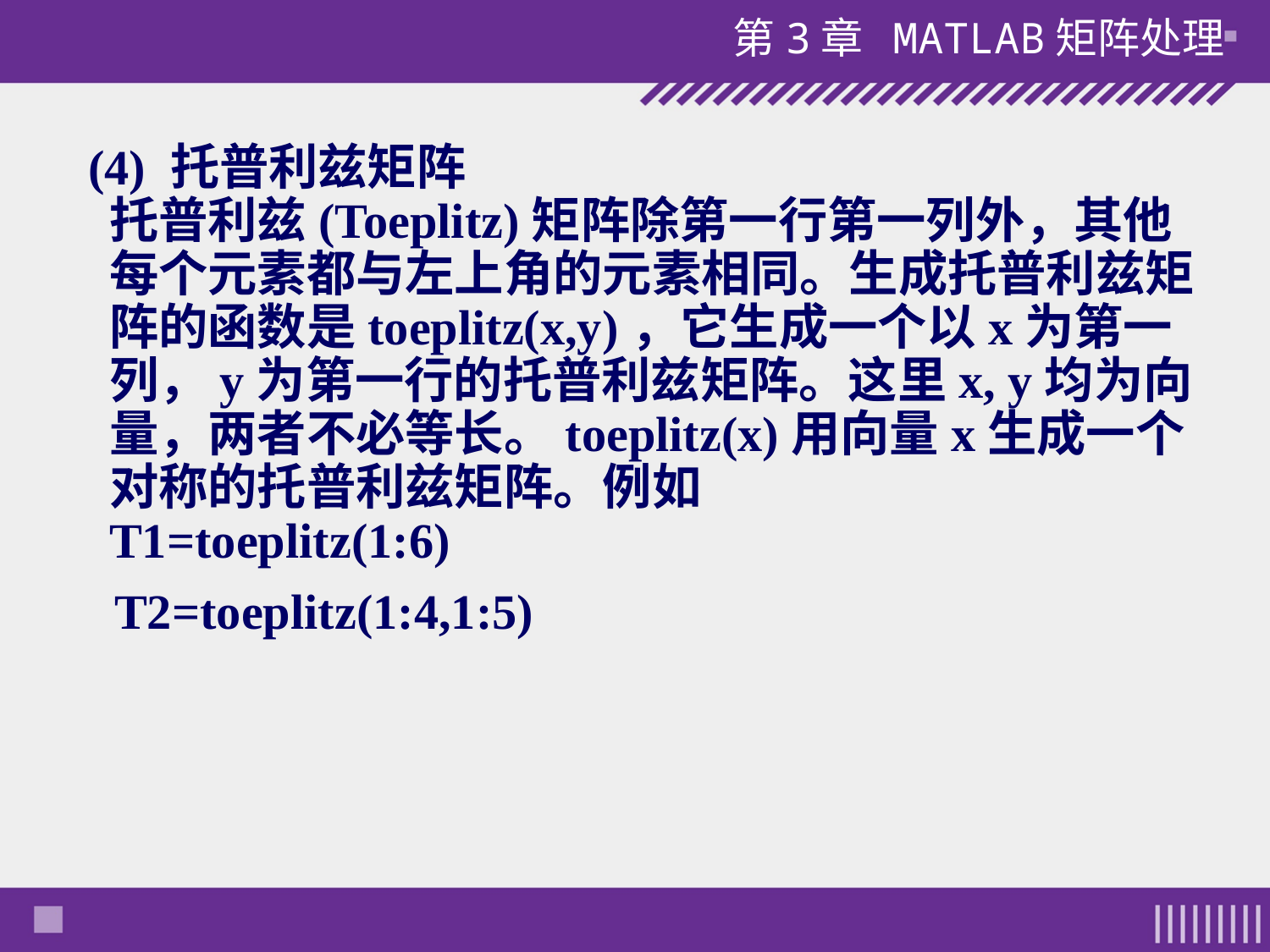

(4) 托普利兹矩阵
托普利兹(Toeplitz)矩阵除第一行第一列外，其他每个元素都与左上角的元素相同。生成托普利兹矩阵的函数是toeplitz(x,y)，它生成一个以x为第一列，y为第一行的托普利兹矩阵。这里x, y均为向量，两者不必等长。toeplitz(x)用向量x生成一个对称的托普利兹矩阵。例如
T1=toeplitz(1:6)
   T2=toeplitz(1:4,1:5)